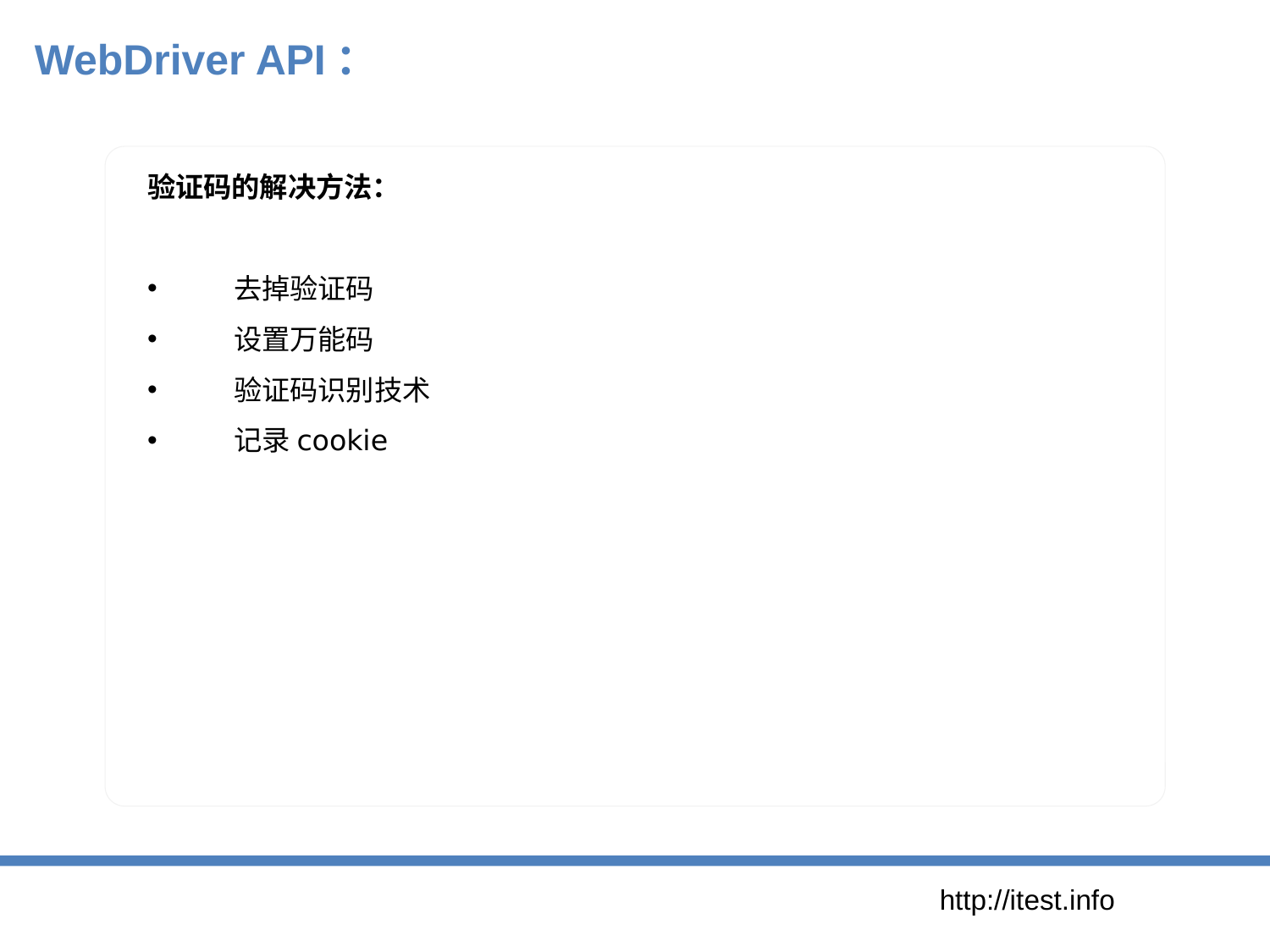

WebDriver API：

验证码的解决方法：

　　去掉验证码
　　设置万能码
　　验证码识别技术
　　记录cookie

http://itest.info